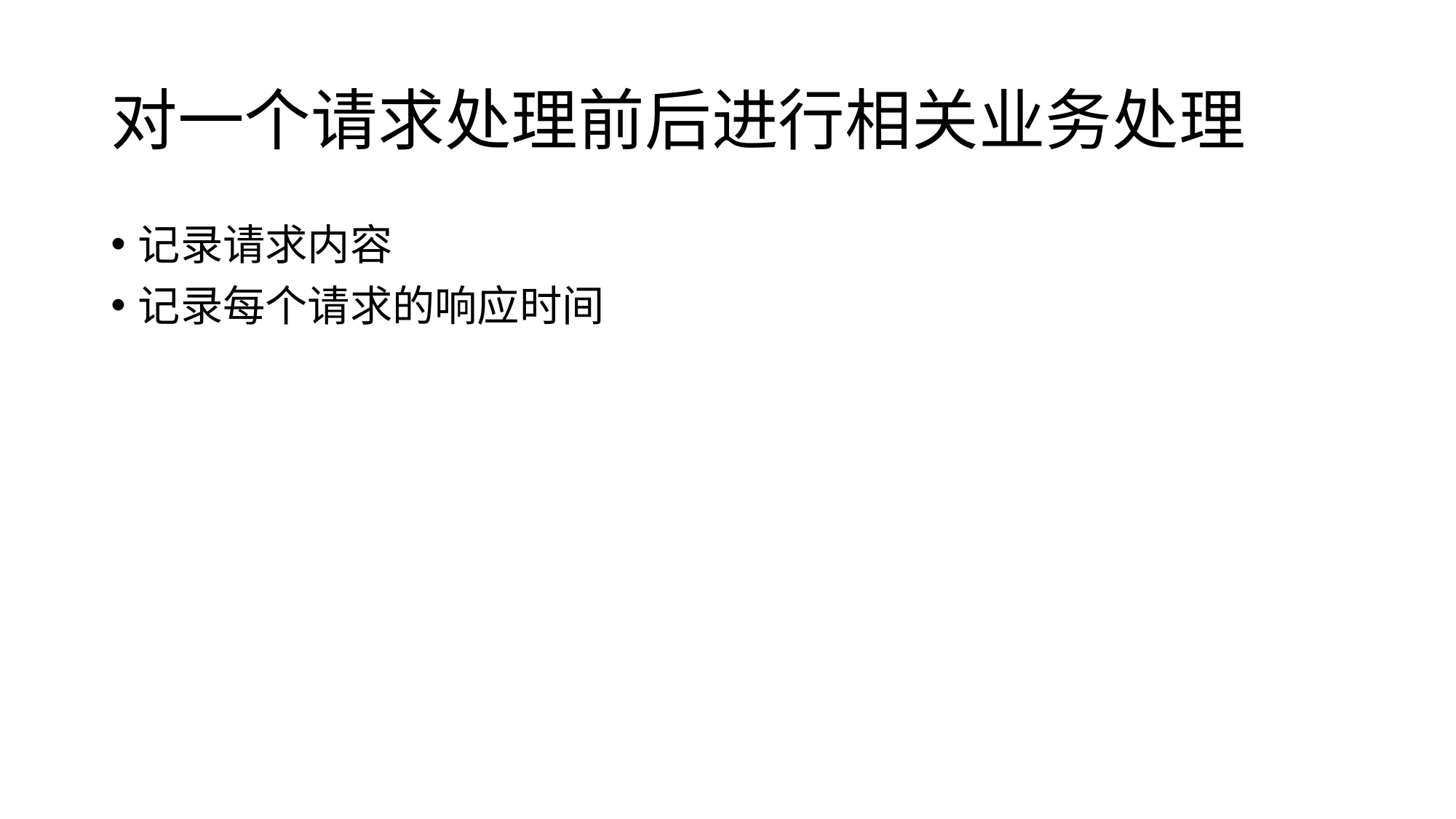

# 对一个请求处理前后进行相关业务处理
记录请求内容
记录每个请求的响应时间